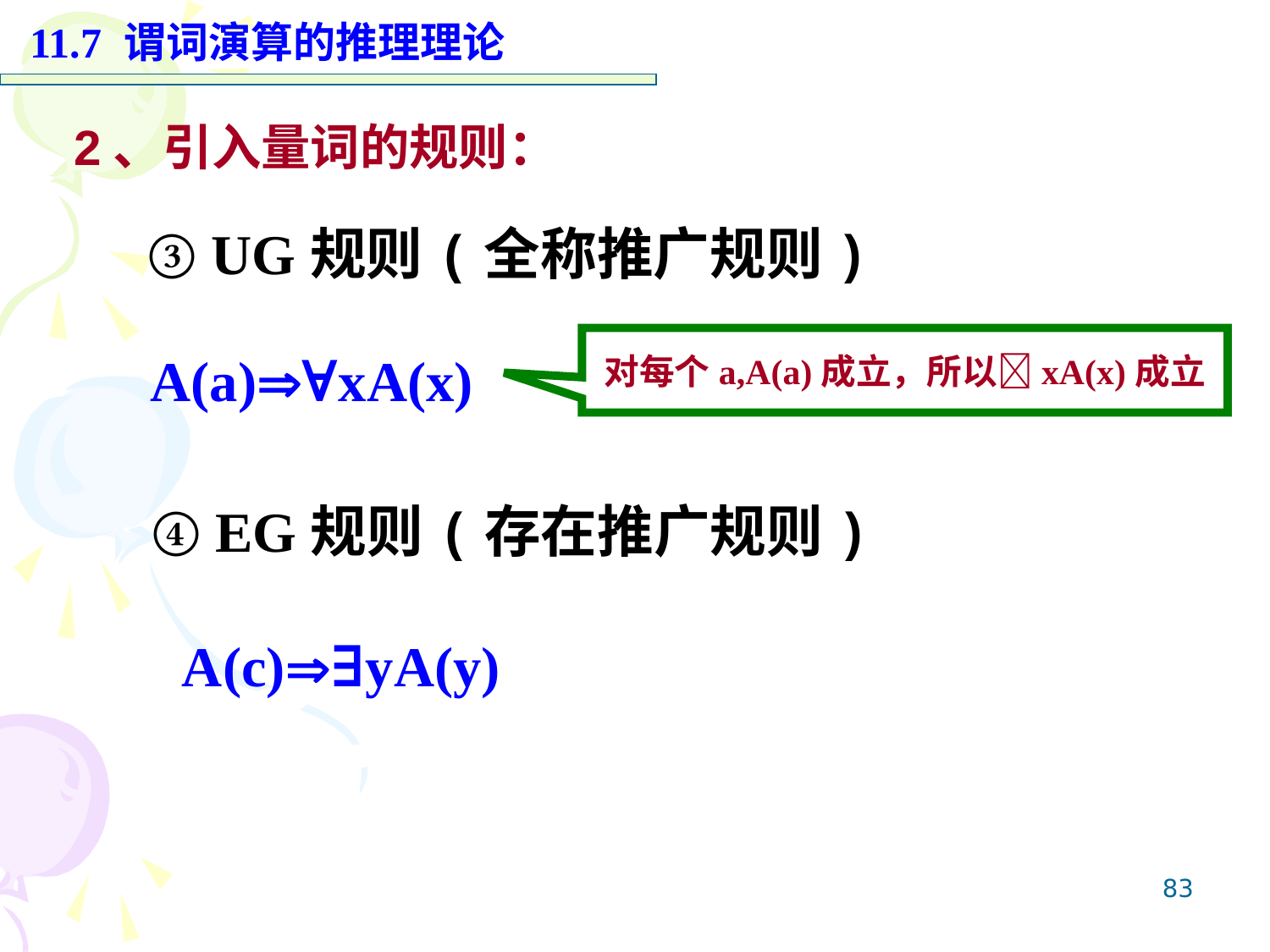

11.7 谓词演算的推理理论

2、引入量词的规则：
③ UG规则(全称推广规则)
对每个a,A(a)成立，所以∀xA(x)成立
A(a)⇒∀xA(x)
④ EG规则(存在推广规则)
A(c)⇒∃yA(y)
83